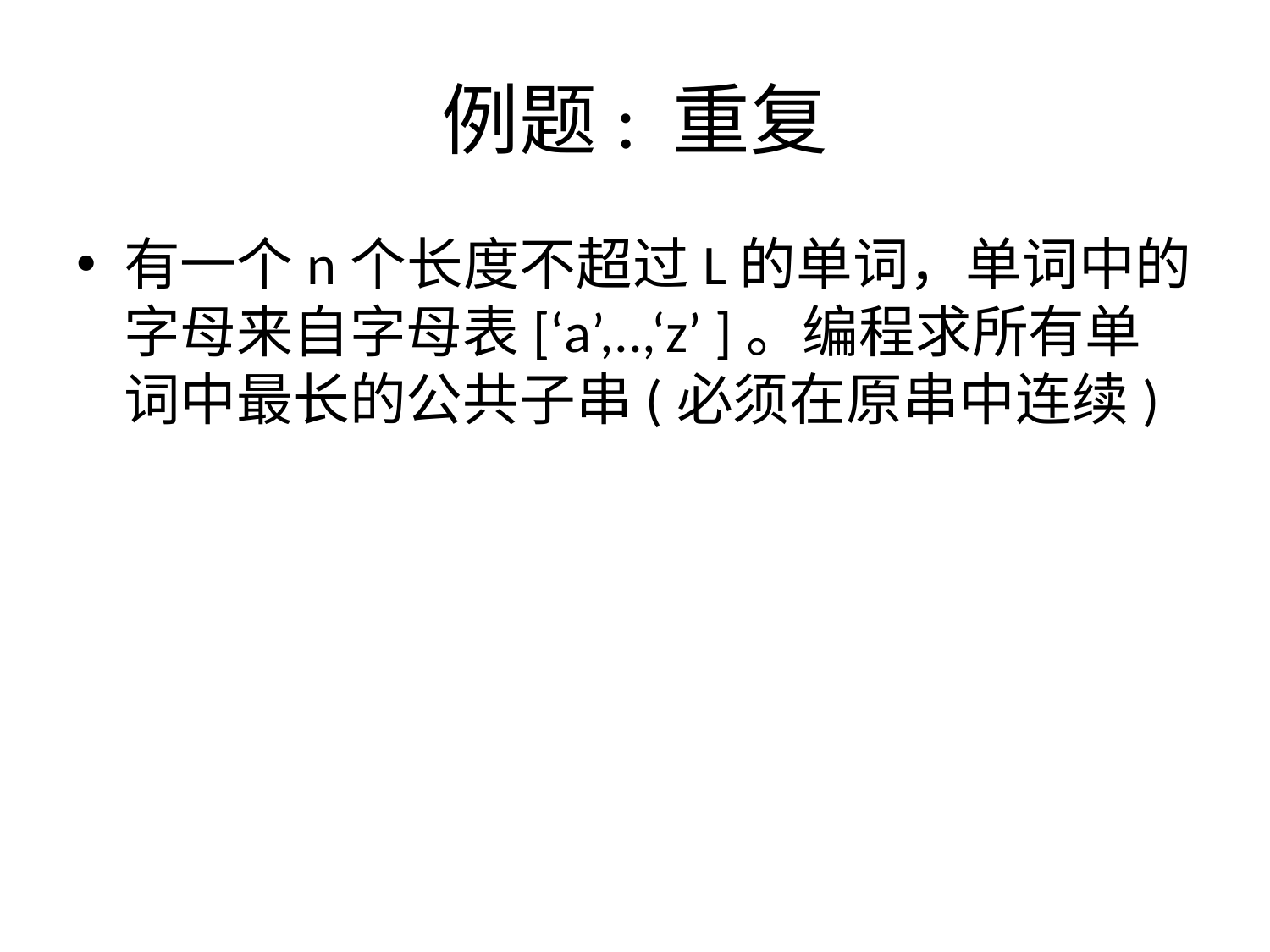

# 例题: 重复
有一个n个长度不超过L的单词，单词中的字母来自字母表[‘a’,..,‘z’ ]。编程求所有单词中最长的公共子串(必须在原串中连续)